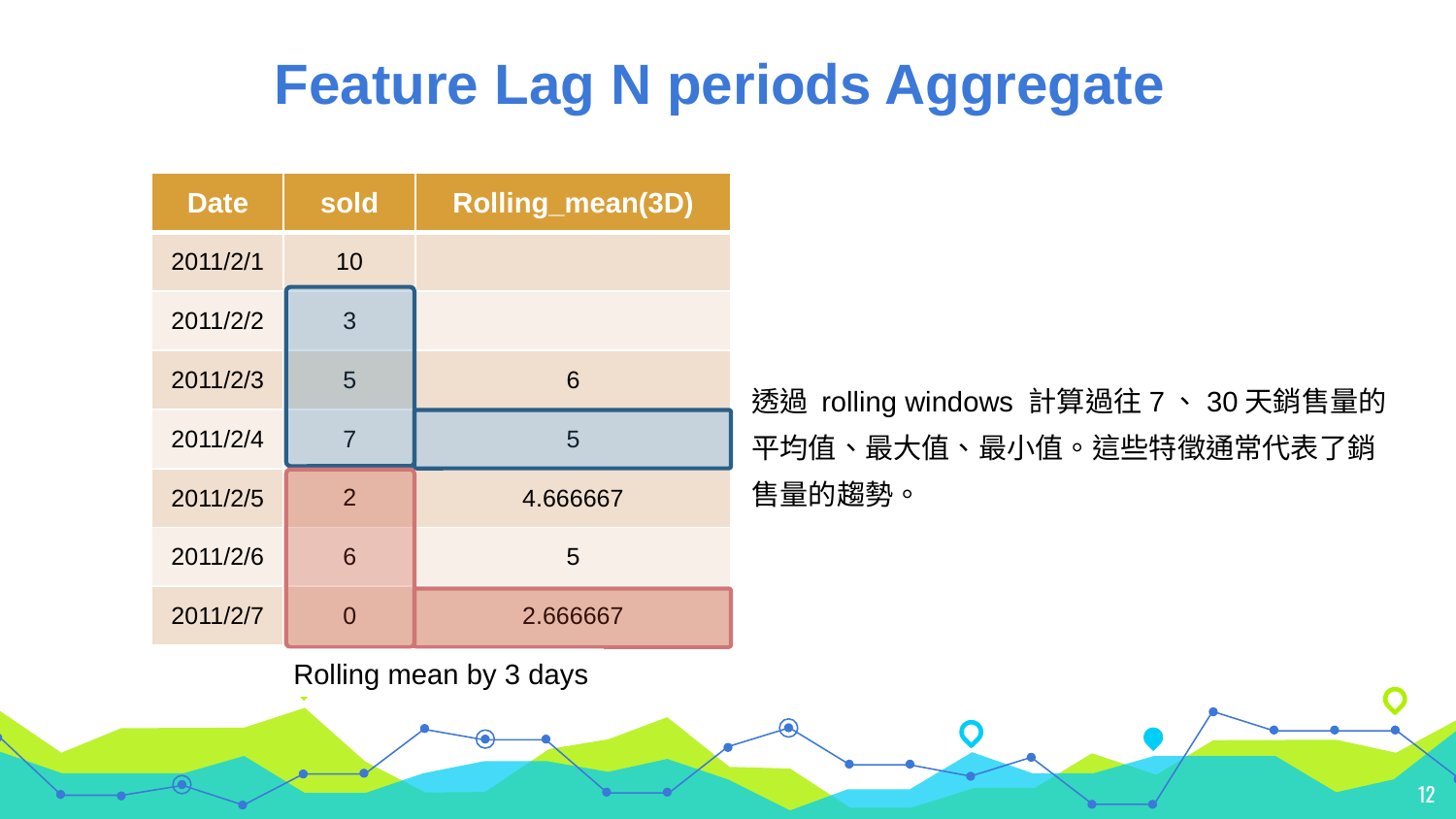

# Feature Lag N periods Aggregate
| Date | sold | Rolling\_mean(3D) |
| --- | --- | --- |
| 2011/2/1 | 10 |  |
| 2011/2/2 | 3 |  |
| 2011/2/3 | 5 | 6 |
| 2011/2/4 | 7 | 5 |
| 2011/2/5 | 2 | 4.666667 |
| 2011/2/6 | 6 | 5 |
| 2011/2/7 | 0 | 2.666667 |

透過 rolling windows 計算過往7、30天銷售量的平均值、最大值、最小值。這些特徵通常代表了銷售量的趨勢。

Rolling mean by 3 days
12